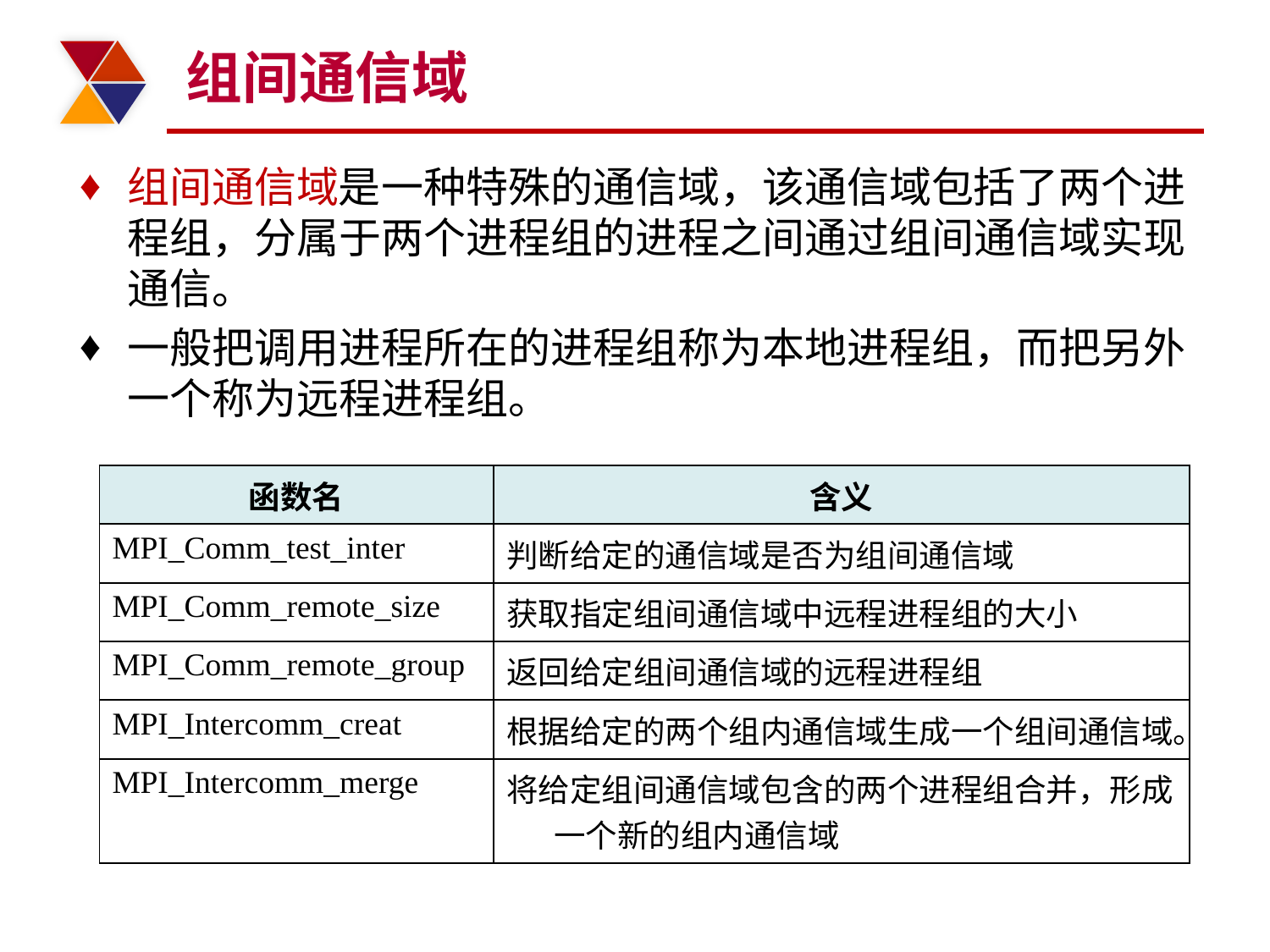

# 组间通信域
组间通信域是一种特殊的通信域，该通信域包括了两个进程组，分属于两个进程组的进程之间通过组间通信域实现通信。
一般把调用进程所在的进程组称为本地进程组，而把另外一个称为远程进程组。

| 函数名 | 含义 |
| --- | --- |
| MPI\_Comm\_test\_inter | 判断给定的通信域是否为组间通信域 |
| MPI\_Comm\_remote\_size | 获取指定组间通信域中远程进程组的大小 |
| MPI\_Comm\_remote\_group | 返回给定组间通信域的远程进程组 |
| MPI\_Intercomm\_creat | 根据给定的两个组内通信域生成一个组间通信域。 |
| MPI\_Intercomm\_merge | 将给定组间通信域包含的两个进程组合并，形成一个新的组内通信域 |